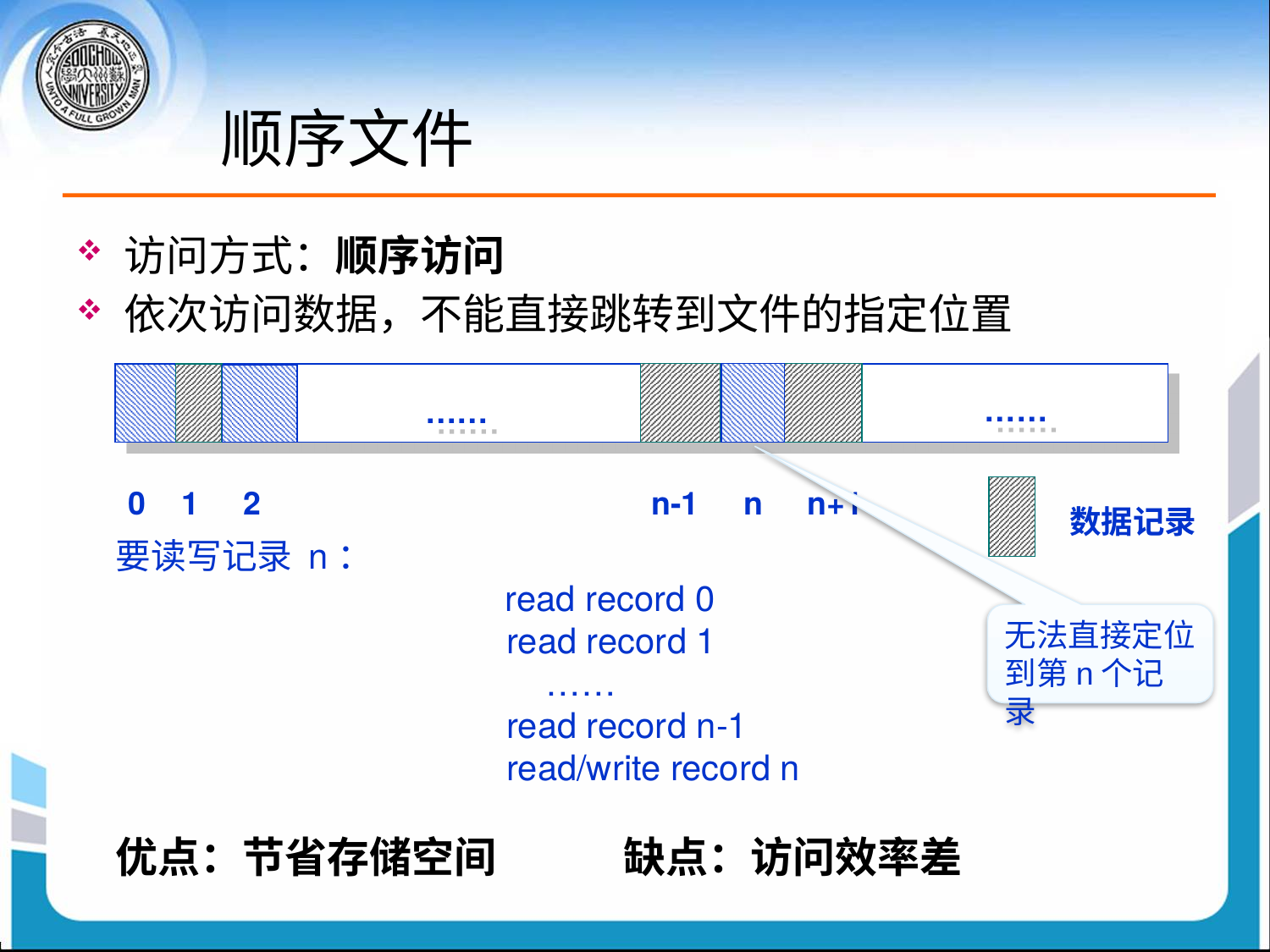

# 顺序文件
访问方式：顺序访问
依次访问数据，不能直接跳转到文件的指定位置

……
……
0    1     2                                            n-1     n     n+1

数据记录
要读写记录 n：
                                        read record 0
			 read record 1
			     ……
			 read record n-1
			 read/write record n

优点：节省存储空间     	缺点：访问效率差
无法直接定位
到第n个记录